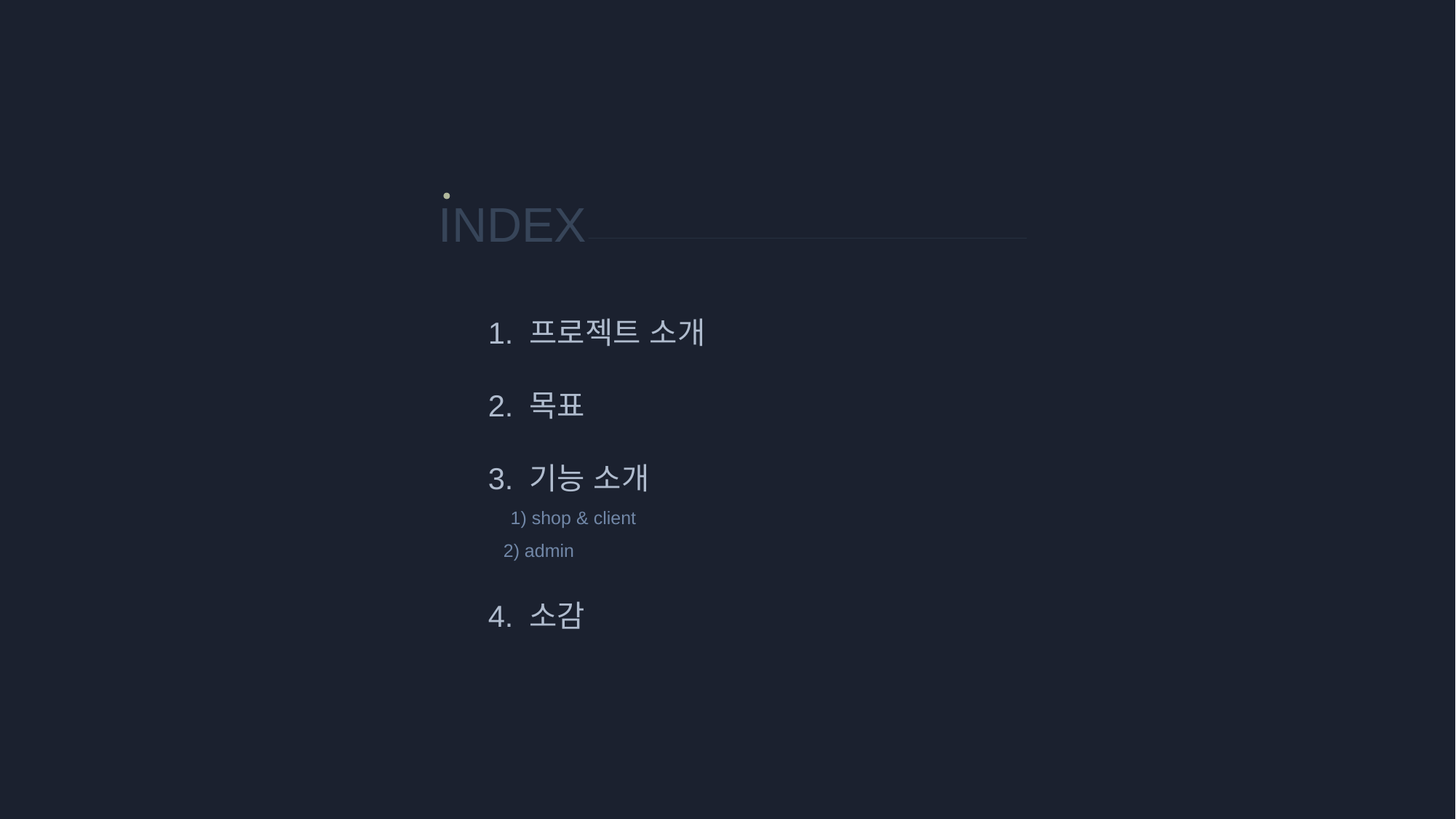

INDEX

1. 프로젝트 소개

2. 목표
3. 기능 소개
　1) shop & client
   2) admin
4. 소감